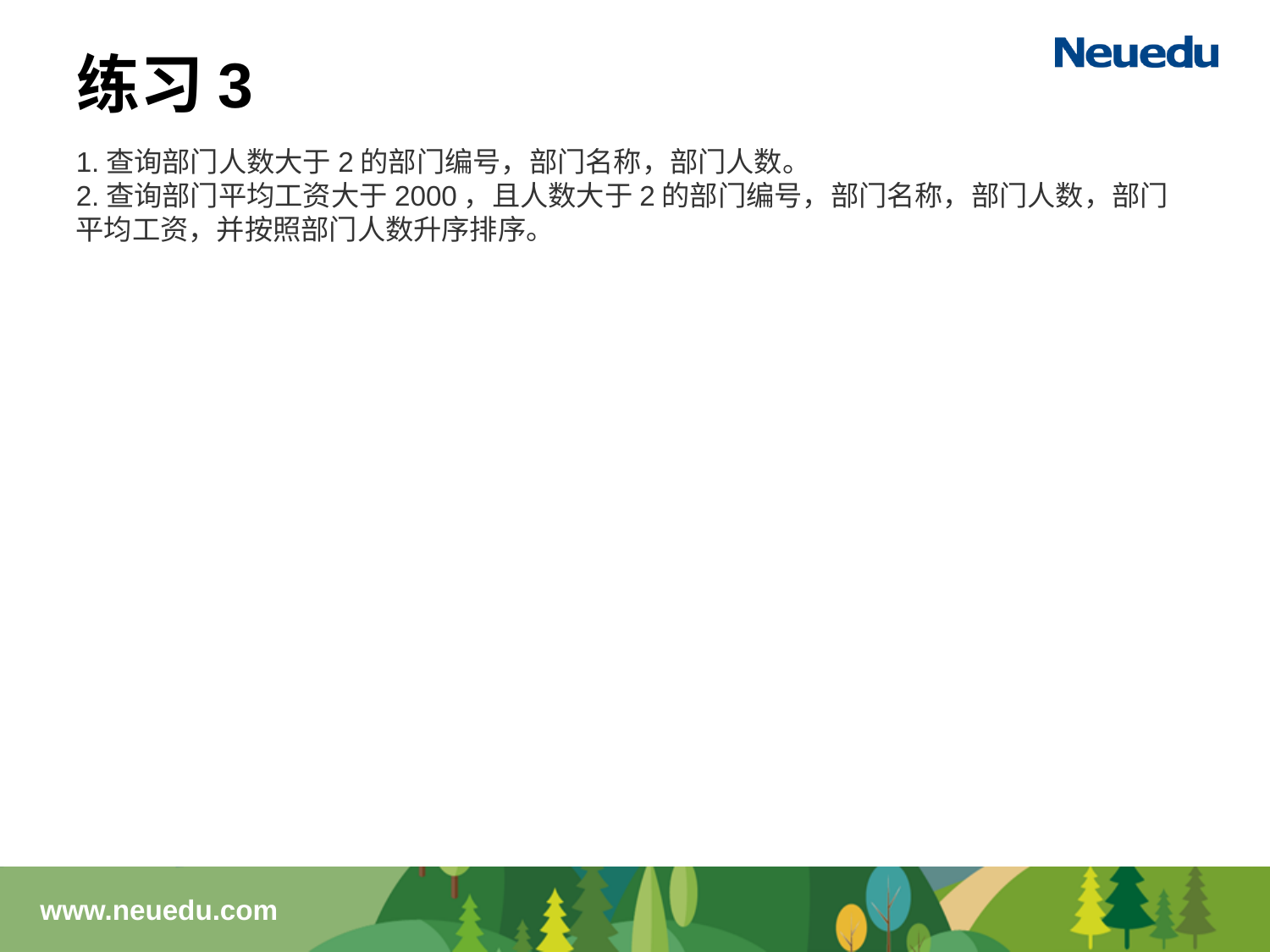

练习3
1.查询部门人数大于2的部门编号，部门名称，部门人数。
2.查询部门平均工资大于2000，且人数大于2的部门编号，部门名称，部门人数，部门平均工资，并按照部门人数升序排序。